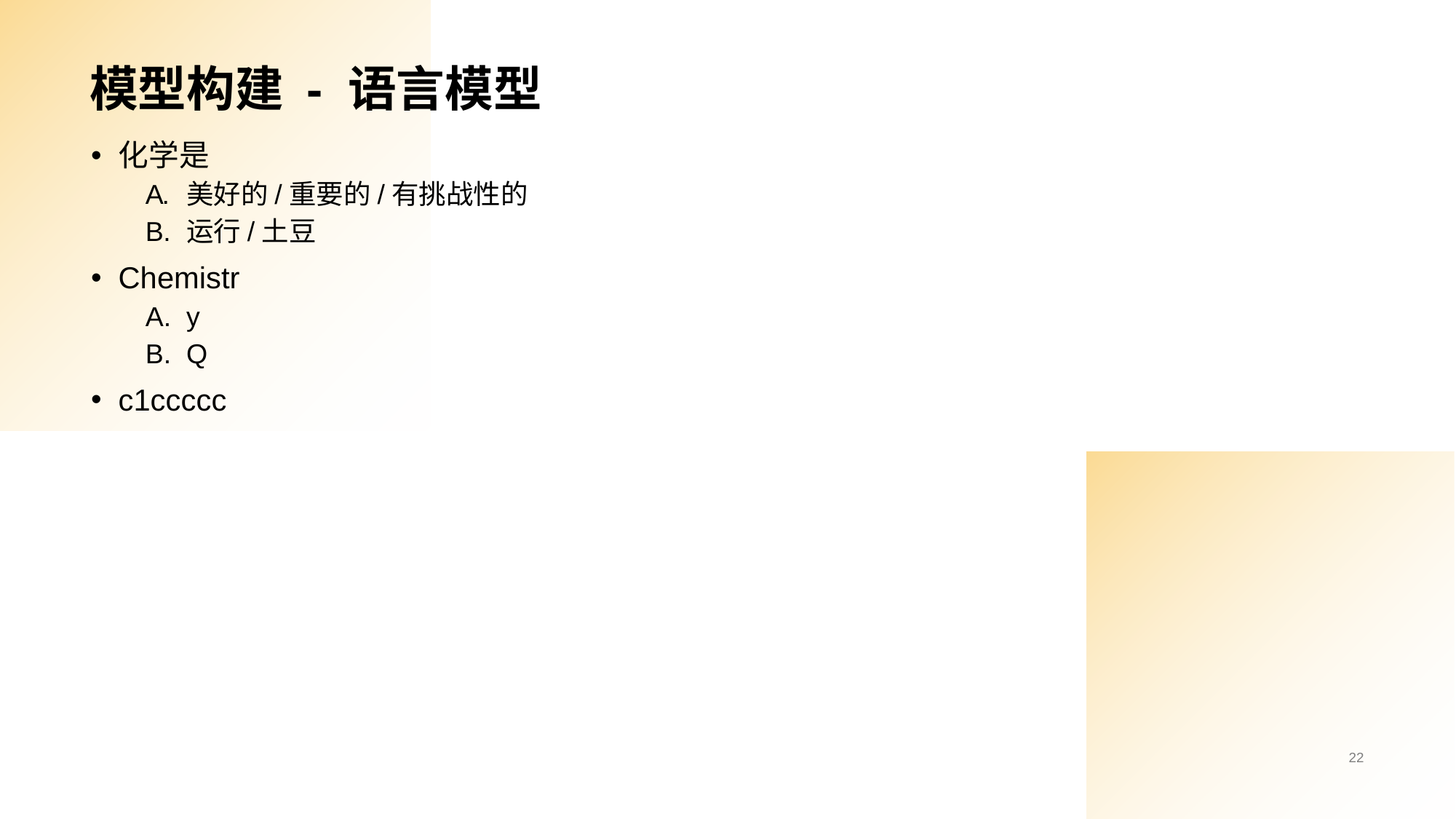

# 模型构建 - 语言模型
化学是
美好的/重要的/有挑战性的
运行/土豆
Chemistr
y
Q
c1ccccc
22